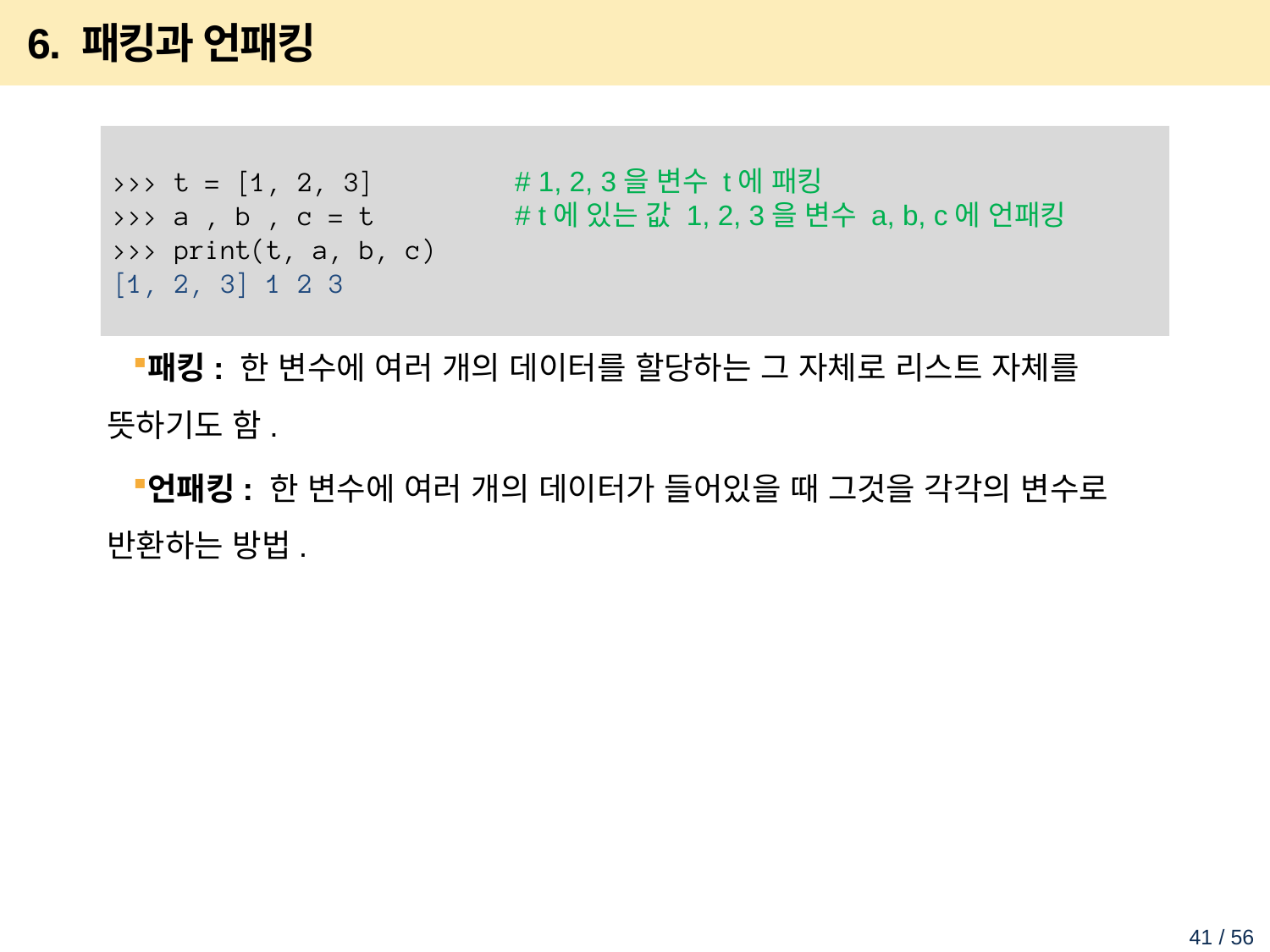

# 6. 패킹과 언패킹

패킹: 한 변수에 여러 개의 데이터를 할당하는 그 자체로 리스트 자체를 뜻하기도 함.
언패킹: 한 변수에 여러 개의 데이터가 들어있을 때 그것을 각각의 변수로 반환하는 방법.
>>> t = [1, 2, 3]         # 1, 2, 3을 변수 t에 패킹
>>> a , b , c = t         # t에 있는 값 1, 2, 3을 변수 a, b, c에 언패킹
>>> print(t, a, b, c)
[1, 2, 3] 1 2 3